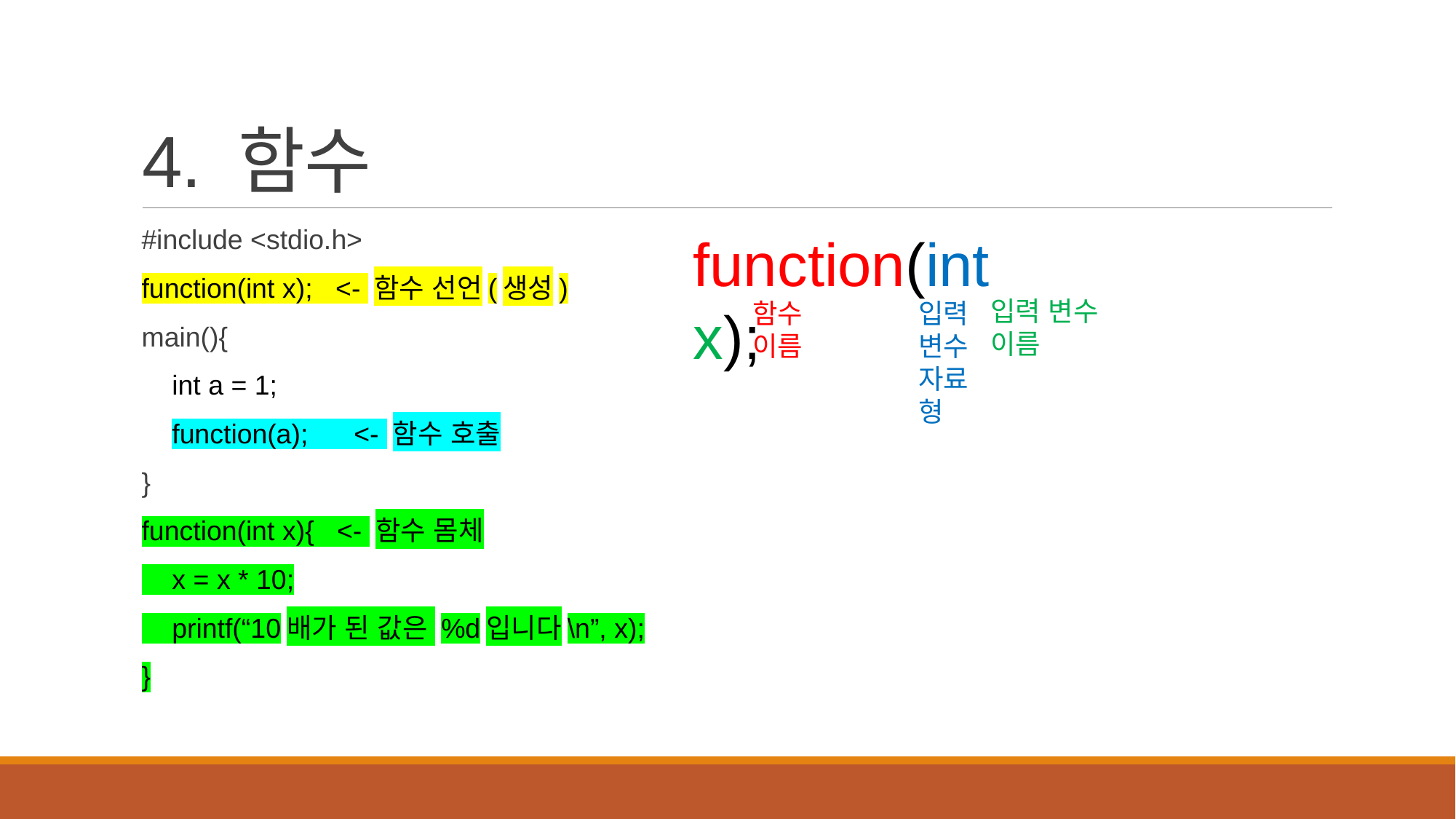

# 4. 함수
#include <stdio.h>
function(int x);   <- 함수 선언(생성)
main(){
    int a = 1;
    function(a);      <- 함수 호출
}
function(int x){   <- 함수 몸체
    x = x * 10;
    printf(“10배가 된 값은 %d입니다\n”, x);
}
function(int x);
입력 변수 이름
함수 이름
입력 변수 자료형